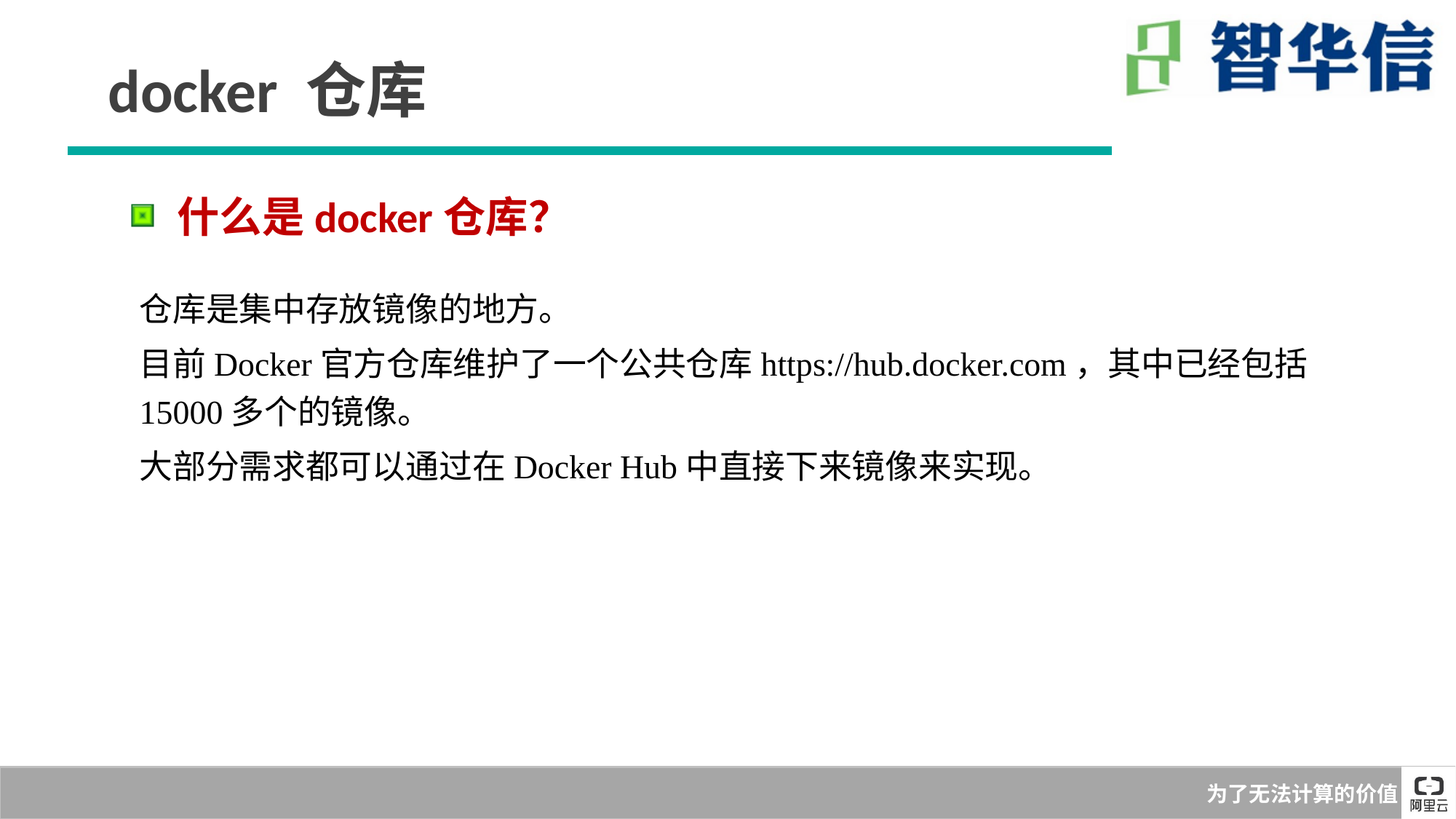

docker 仓库
 什么是docker仓库？
仓库是集中存放镜像的地方。
目前Docker官方仓库维护了一个公共仓库https://hub.docker.com，其中已经包括15000多个的镜像。
大部分需求都可以通过在Docker Hub中直接下来镜像来实现。